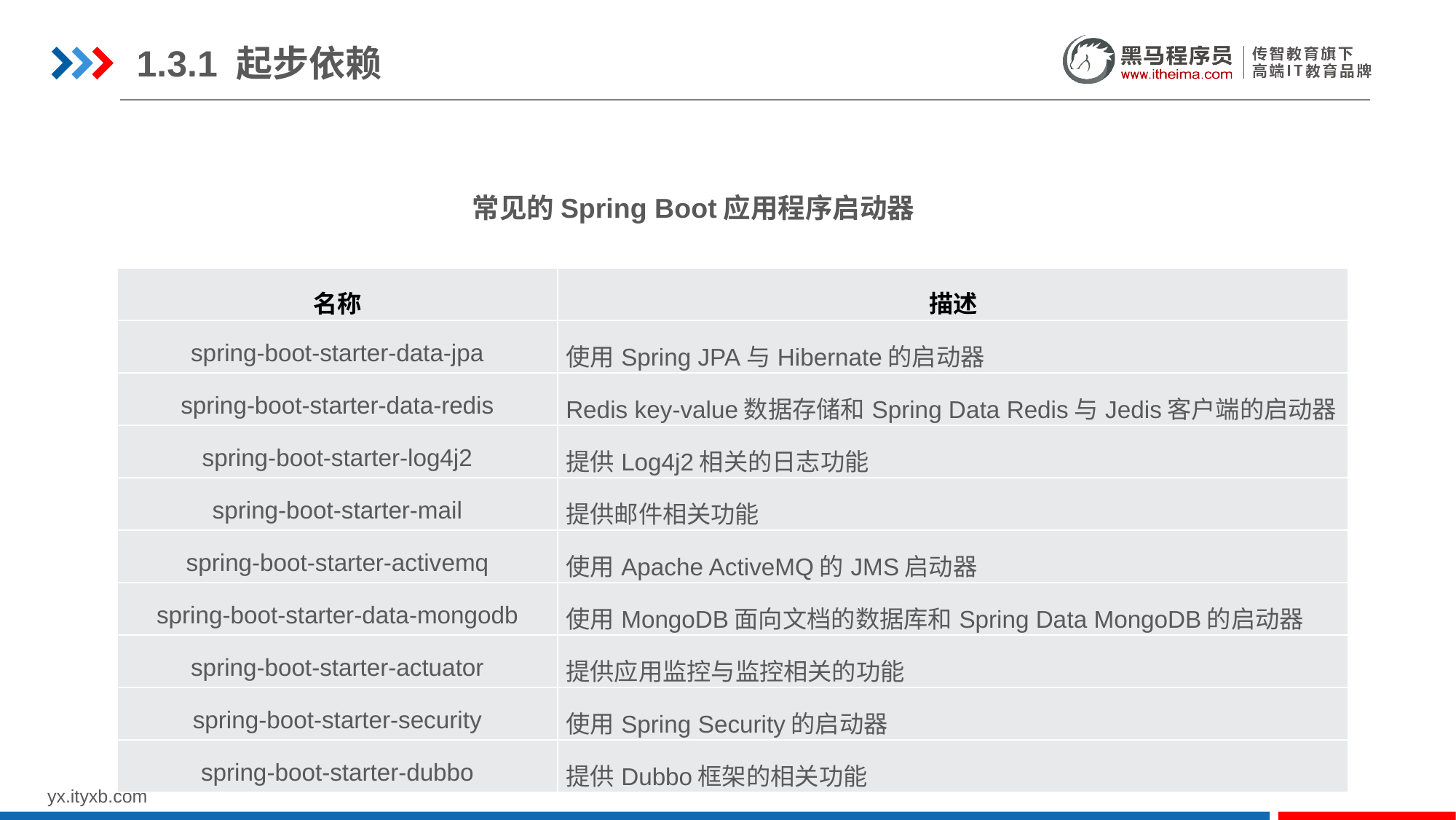

1.3.1 起步依赖
常见的Spring Boot应用程序启动器
| 名称 | 描述 |
| --- | --- |
| spring-boot-starter-data-jpa | 使用Spring JPA与Hibernate的启动器 |
| spring-boot-starter-data-redis | Redis key-value数据存储和Spring Data Redis与Jedis客户端的启动器 |
| spring-boot-starter-log4j2 | 提供Log4j2相关的日志功能 |
| spring-boot-starter-mail | 提供邮件相关功能 |
| spring-boot-starter-activemq | 使用Apache ActiveMQ的JMS启动器 |
| spring-boot-starter-data-mongodb | 使用MongoDB面向文档的数据库和Spring Data MongoDB的启动器 |
| spring-boot-starter-actuator | 提供应用监控与监控相关的功能 |
| spring-boot-starter-security | 使用Spring Security的启动器 |
| spring-boot-starter-dubbo | 提供Dubbo框架的相关功能 |